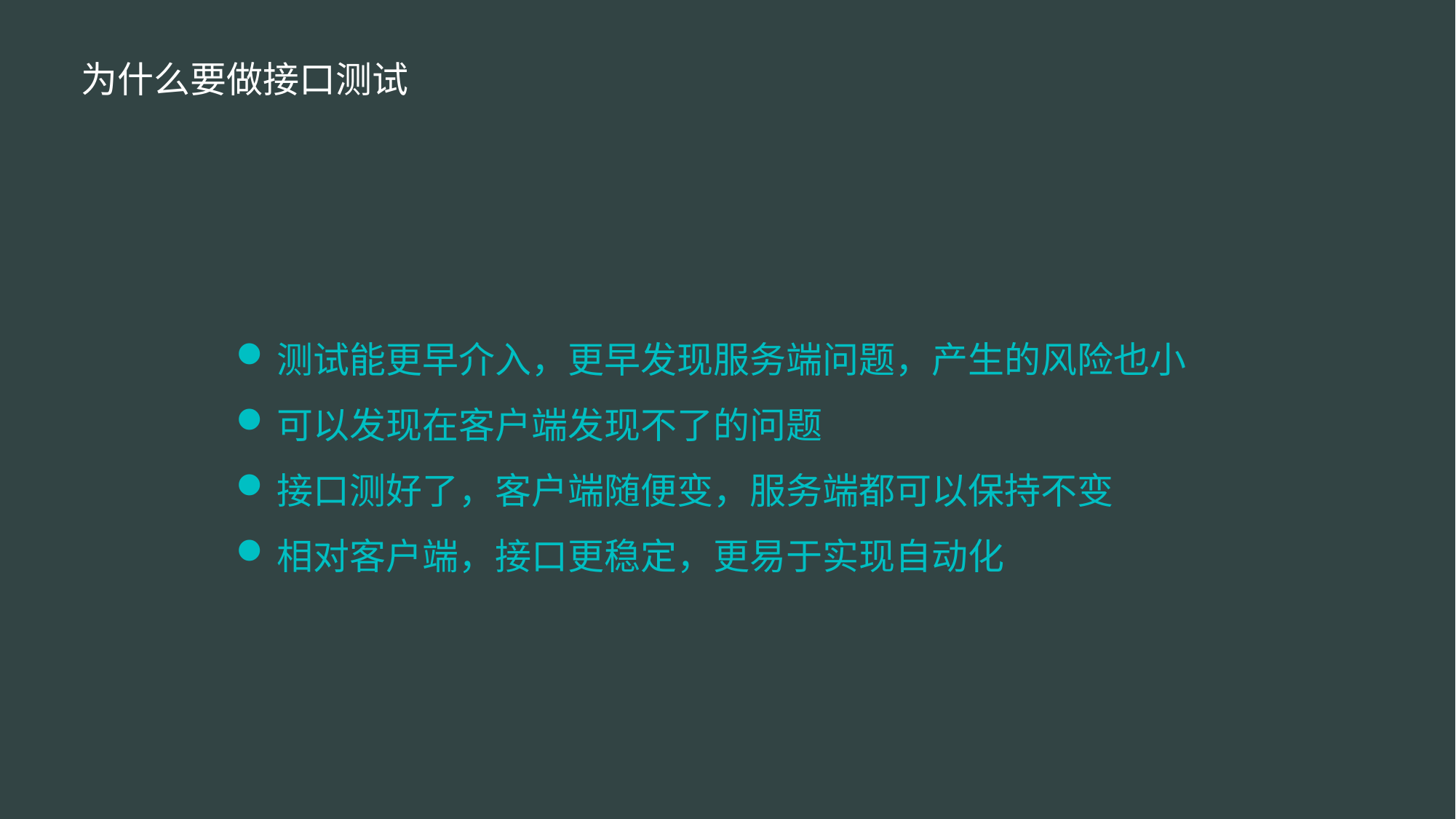

为什么要做接口测试
测试能更早介入，更早发现服务端问题，产生的风险也小
可以发现在客户端发现不了的问题
接口测好了，客户端随便变，服务端都可以保持不变
相对客户端，接口更稳定，更易于实现自动化